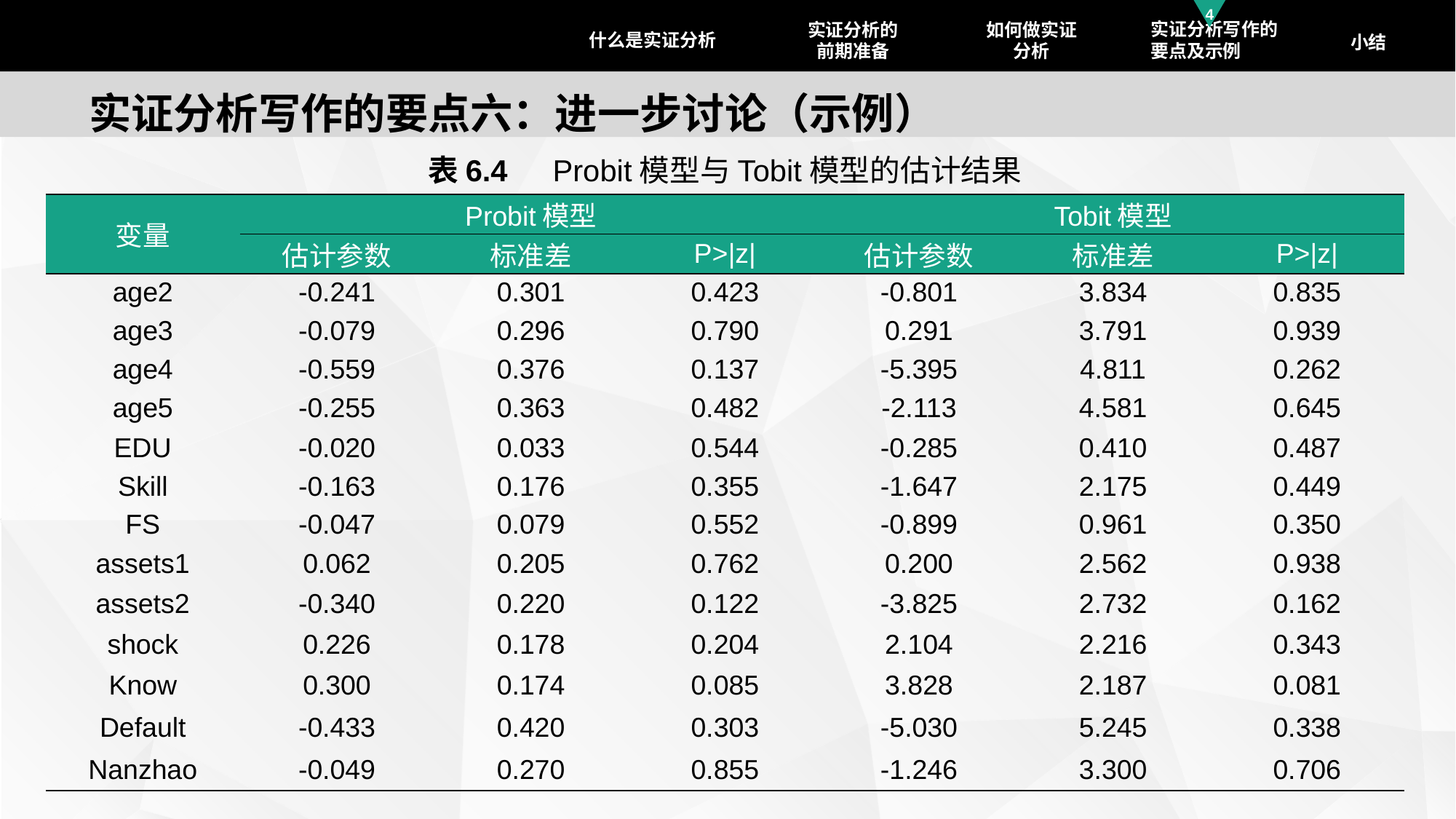

4
什么是实证分析
实证分析写作的要点及示例
如何做实证
分析
小结
实证分析的
前期准备

实证分析写作的要点六：进一步讨论（示例）
表6.4　Probit模型与Tobit模型的估计结果
| 变量 | Probit模型 |  |  | Tobit模型 |  |  |
| --- | --- | --- | --- | --- | --- | --- |
|  | 估计参数 | 标准差 | P>|z| | 估计参数 | 标准差 | P>|z| |
| age2 | -0.241 | 0.301 | 0.423 | -0.801 | 3.834 | 0.835 |
| age3 | -0.079 | 0.296 | 0.790 | 0.291 | 3.791 | 0.939 |
| age4 | -0.559 | 0.376 | 0.137 | -5.395 | 4.811 | 0.262 |
| age5 | -0.255 | 0.363 | 0.482 | -2.113 | 4.581 | 0.645 |
| EDU | -0.020 | 0.033 | 0.544 | -0.285 | 0.410 | 0.487 |
| Skill | -0.163 | 0.176 | 0.355 | -1.647 | 2.175 | 0.449 |
| FS | -0.047 | 0.079 | 0.552 | -0.899 | 0.961 | 0.350 |
| assets1 | 0.062 | 0.205 | 0.762 | 0.200 | 2.562 | 0.938 |
| assets2 | -0.340 | 0.220 | 0.122 | -3.825 | 2.732 | 0.162 |
| shock | 0.226 | 0.178 | 0.204 | 2.104 | 2.216 | 0.343 |
| Know | 0.300 | 0.174 | 0.085 | 3.828 | 2.187 | 0.081 |
| Default | -0.433 | 0.420 | 0.303 | -5.030 | 5.245 | 0.338 |
| Nanzhao | -0.049 | 0.270 | 0.855 | -1.246 | 3.300 | 0.706 |